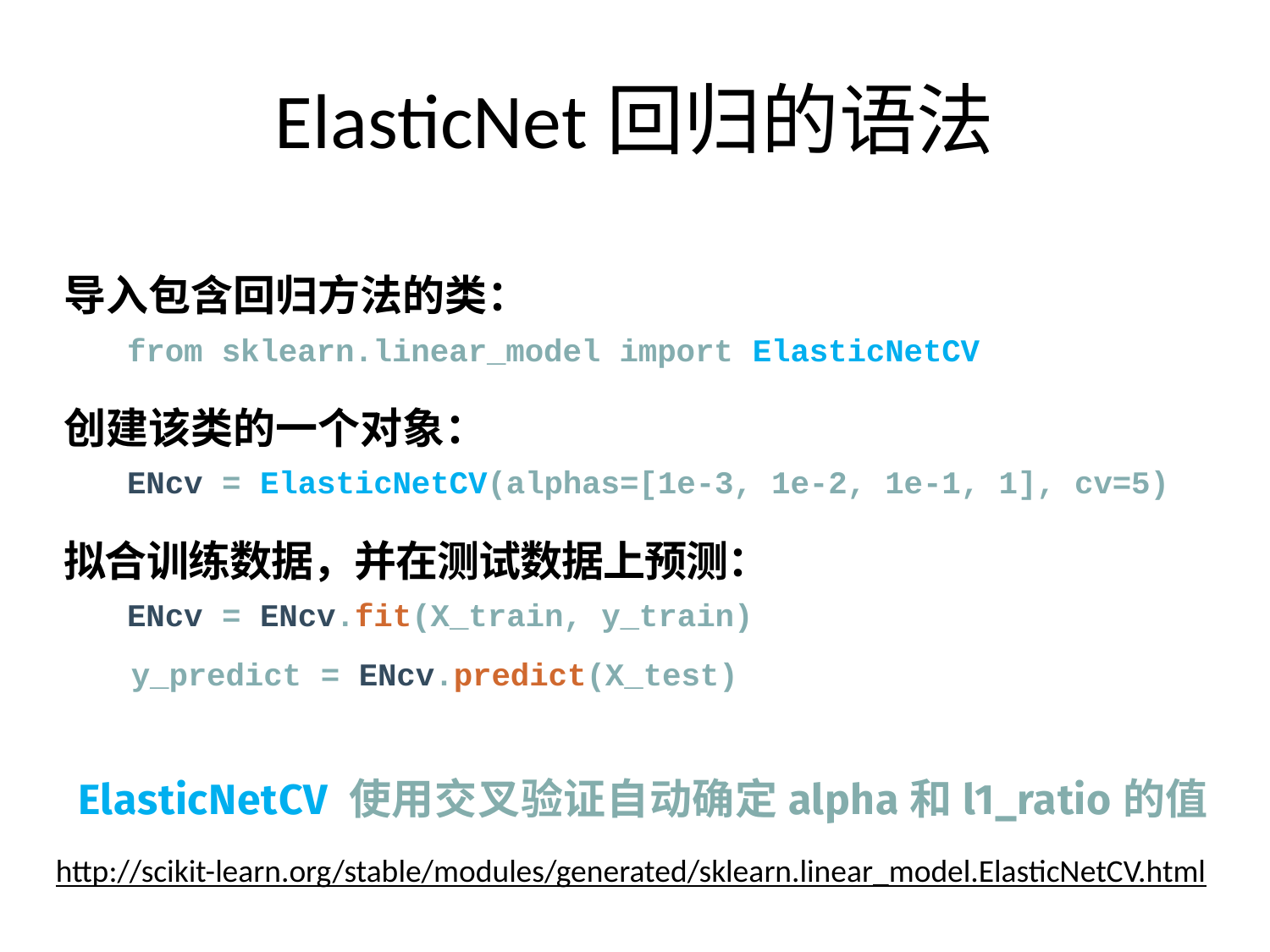

# ElasticNet回归的语法
导入包含回归方法的类：
from sklearn.linear_model import ElasticNetCV

创建该类的一个对象：
ENcv = ElasticNetCV(alphas=[1e-3, 1e-2, 1e-1, 1], cv=5)

拟合训练数据，并在测试数据上预测：
ENcv = ENcv.fit(X_train, y_train)
  y_predict = ENcv.predict(X_test)
ElasticNetCV 使用交叉验证自动确定alpha和l1_ratio的值
http://scikit-learn.org/stable/modules/generated/sklearn.linear_model.ElasticNetCV.html